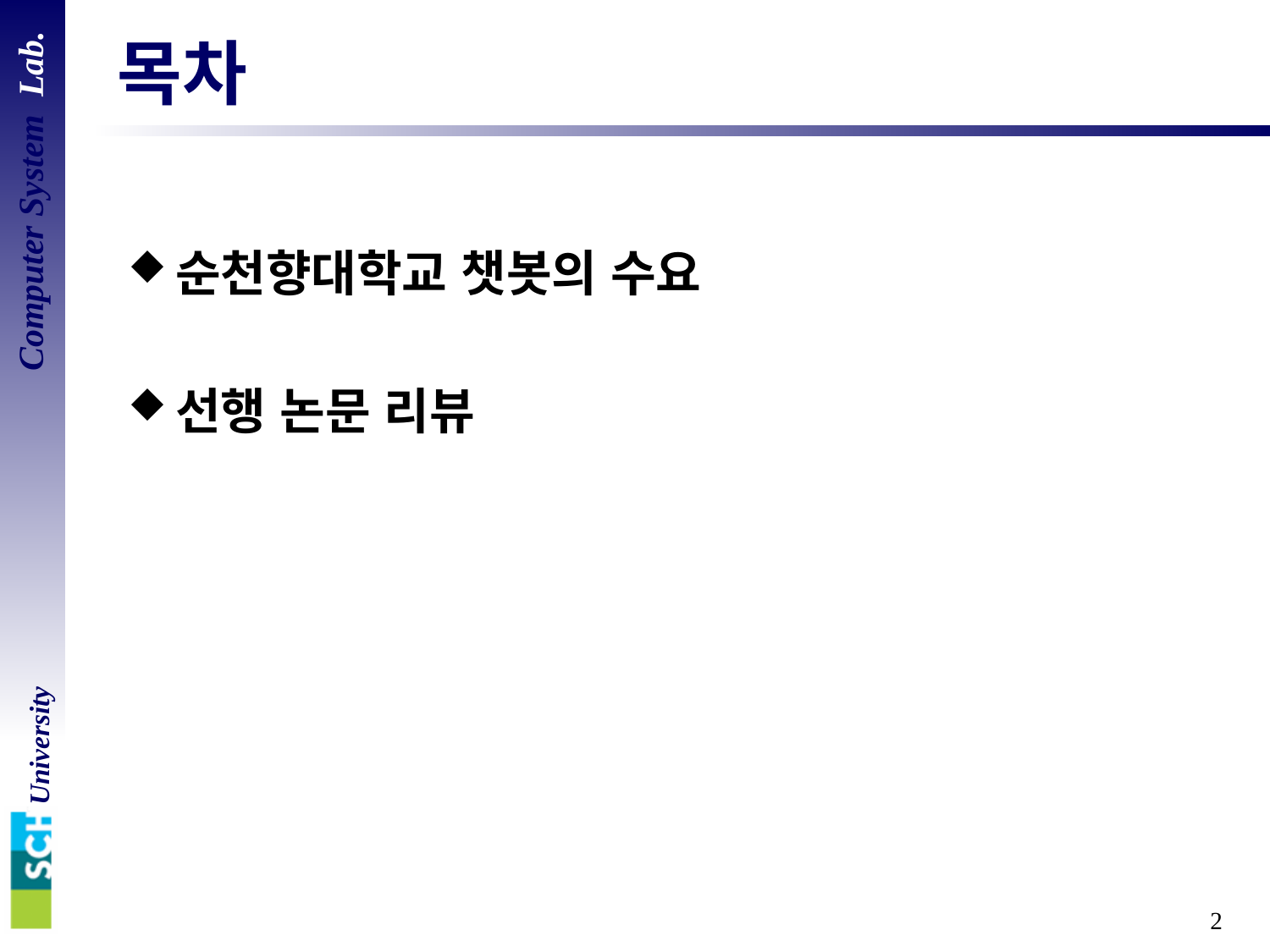

# 목차

순천향대학교 챗봇의 수요

선행 논문 리뷰